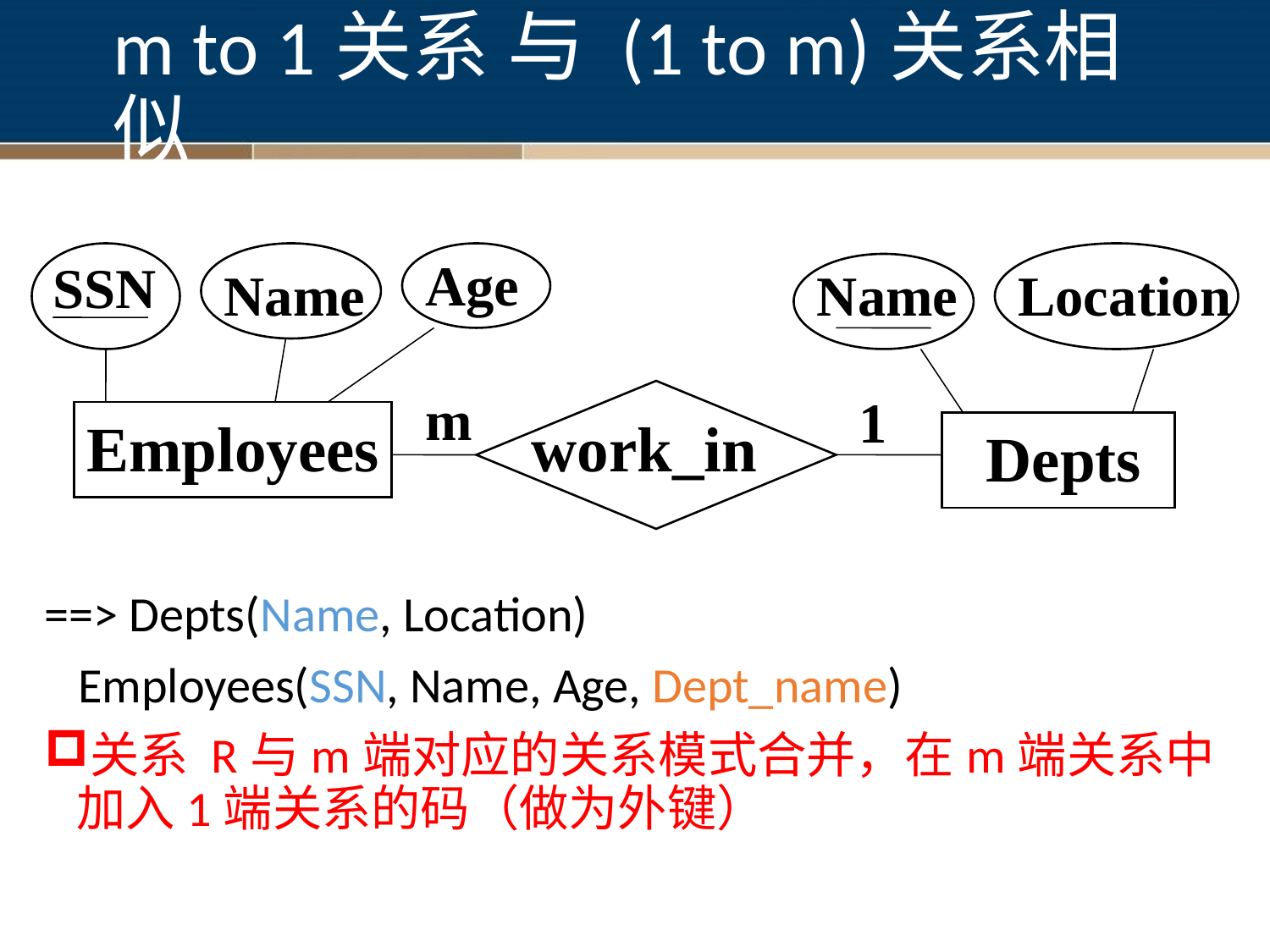

# m to 1关系 与 (1 to m)关系相似

==> Depts(Name, Location)
   Employees(SSN, Name, Age, Dept_name)
关系 R与m端对应的关系模式合并，在m端关系中加入1端关系的码（做为外键）

Age

SSN
Name

Name
Location

m

1
Employees

work_in

Depts